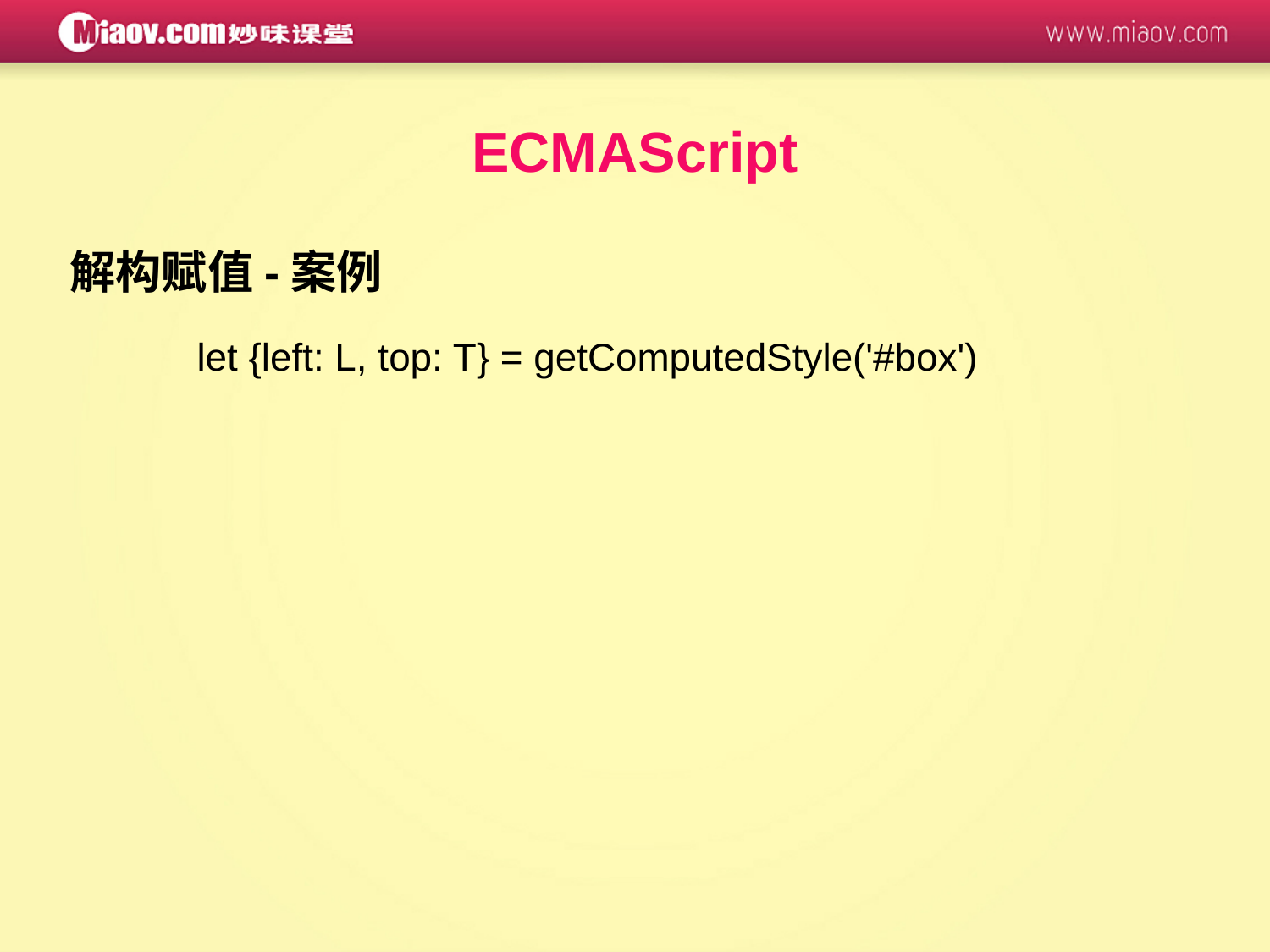

ECMAScript
解构赋值-案例
	let {left: L, top: T} = getComputedStyle('#box')